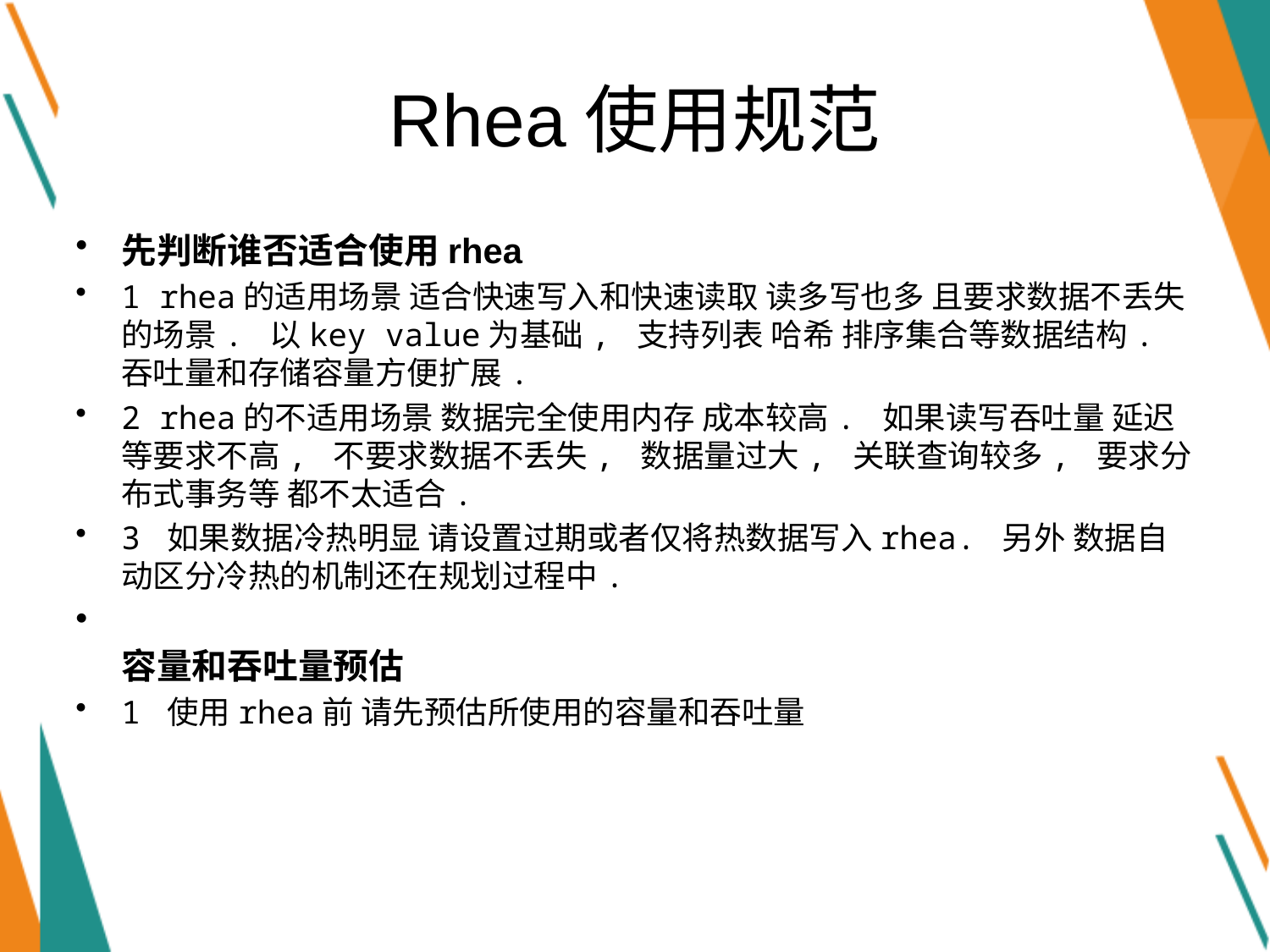

# Rhea使用规范
先判断谁否适合使用rhea
1 rhea的适用场景 适合快速写入和快速读取 读多写也多 且要求数据不丢失的场景. 以key value为基础, 支持列表 哈希 排序集合等数据结构. 吞吐量和存储容量方便扩展.
2 rhea的不适用场景 数据完全使用内存 成本较高. 如果读写吞吐量 延迟等要求不高, 不要求数据不丢失, 数据量过大, 关联查询较多, 要求分布式事务等 都不太适合.
3 如果数据冷热明显 请设置过期或者仅将热数据写入rhea. 另外 数据自动区分冷热的机制还在规划过程中.
容量和吞吐量预估
1 使用rhea前 请先预估所使用的容量和吞吐量